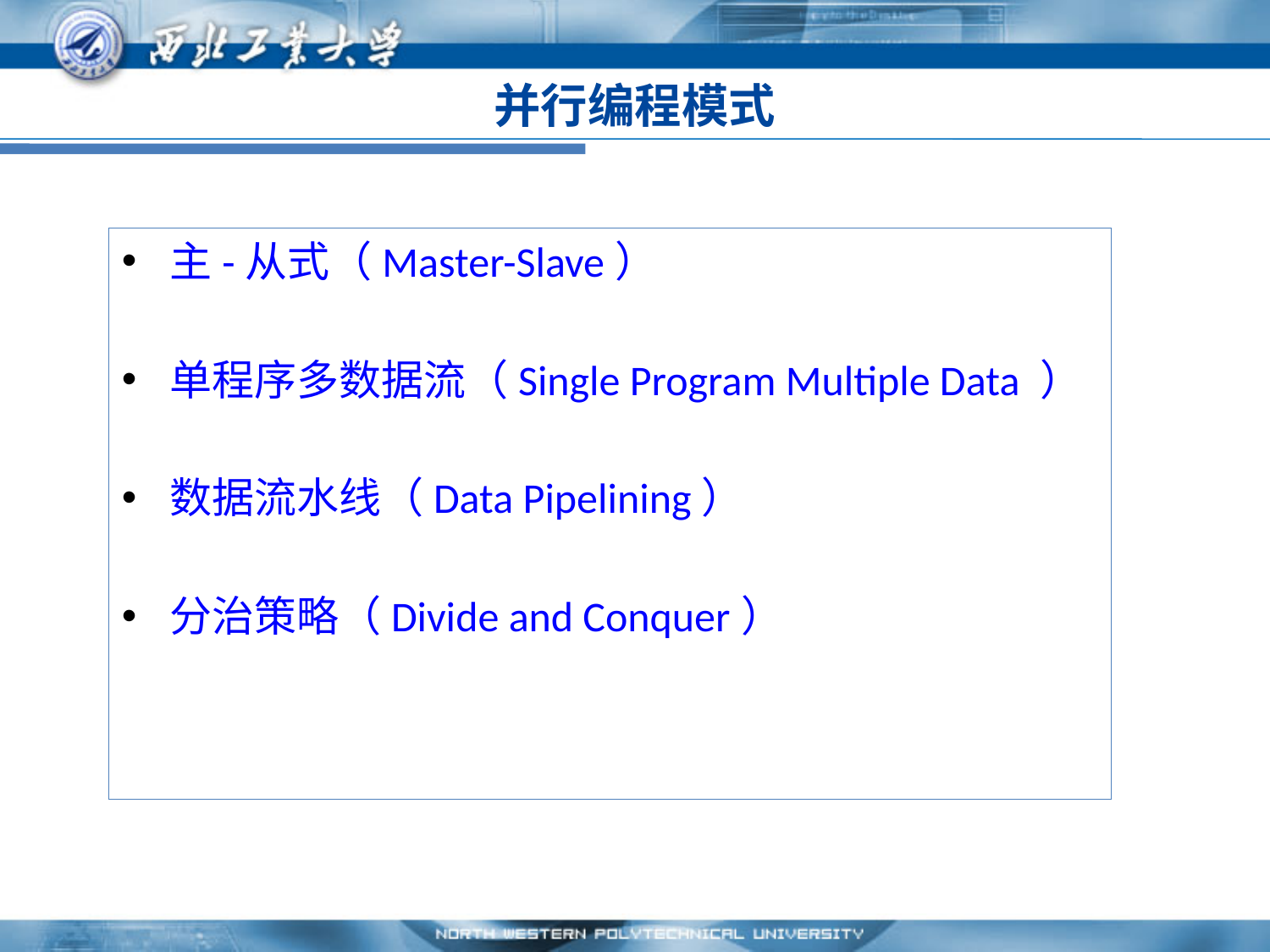

# 并行编程模式
主-从式（Master-Slave）

单程序多数据流（Single Program Multiple Data ）

数据流水线（Data Pipelining）

分治策略（Divide and Conquer）

19